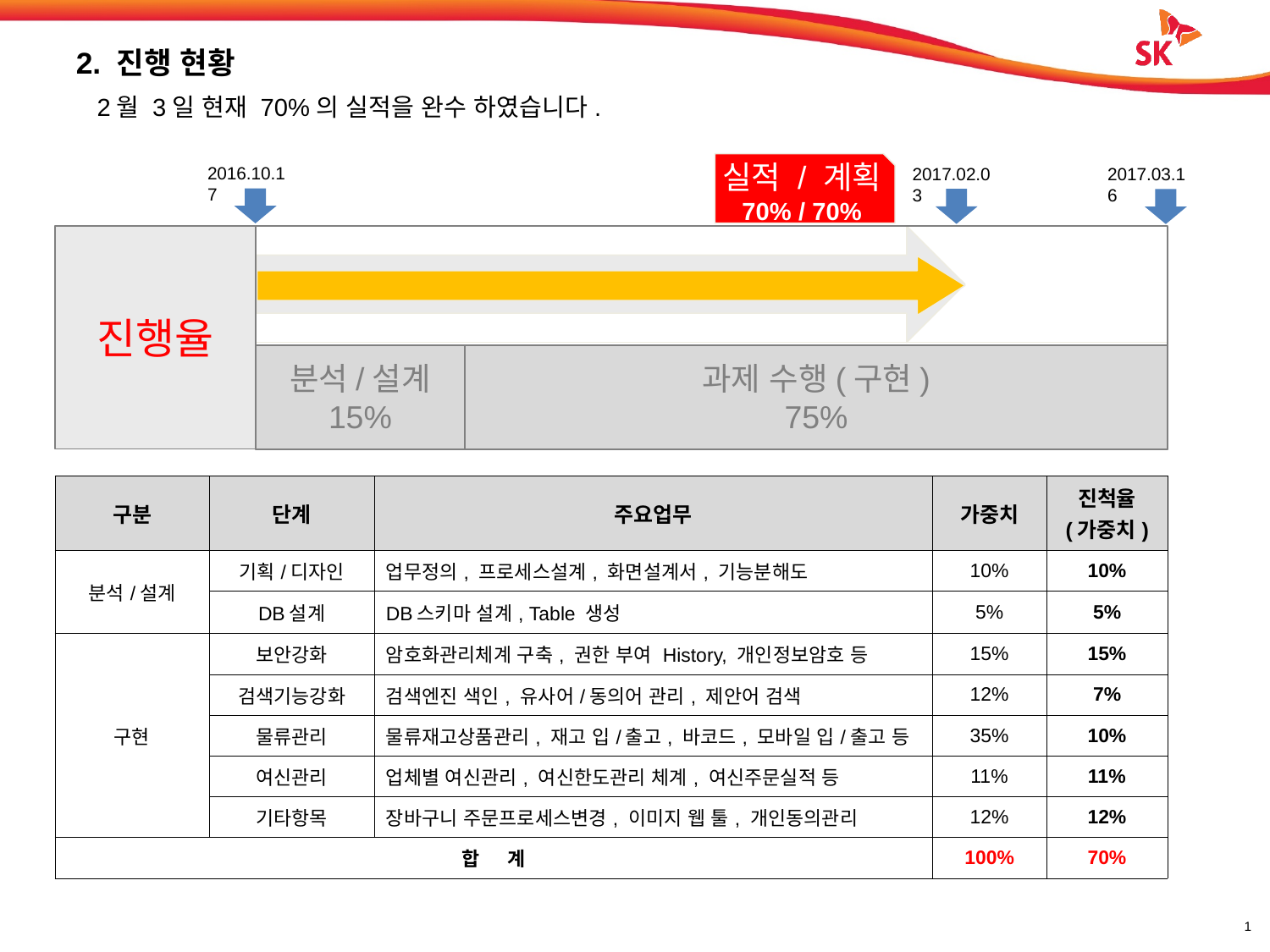

# 2. 진행 현황
2월 3일 현재 70%의 실적을 완수 하였습니다.
실적 / 계획
70% / 70%
2016.10.17
2017.02.03
2017.03.16

진행율

분석/설계
15%
과제 수행(구현)
75%
| 구분 | 단계 | 주요업무 | 가중치 | 진척율 (가중치) |
| --- | --- | --- | --- | --- |
| 분석/설계 | 기획/디자인 | 업무정의, 프로세스설계, 화면설계서, 기능분해도 | 10% | 10% |
|  | DB설계 | DB스키마 설계, Table 생성 | 5% | 5% |
| 구현 | 보안강화 | 암호화관리체계 구축, 권한 부여 History, 개인정보암호 등 | 15% | 15% |
|  | 검색기능강화 | 검색엔진 색인, 유사어/동의어 관리, 제안어 검색 | 12% | 7% |
|  | 물류관리 | 물류재고상품관리, 재고 입/출고, 바코드, 모바일 입/출고 등 | 35% | 10% |
|  | 여신관리 | 업체별 여신관리, 여신한도관리 체계, 여신주문실적 등 | 11% | 11% |
|  | 기타항목 | 장바구니 주문프로세스변경, 이미지 웹 툴, 개인동의관리 | 12% | 12% |
| 합 계 |  |  | 100% | 70% |